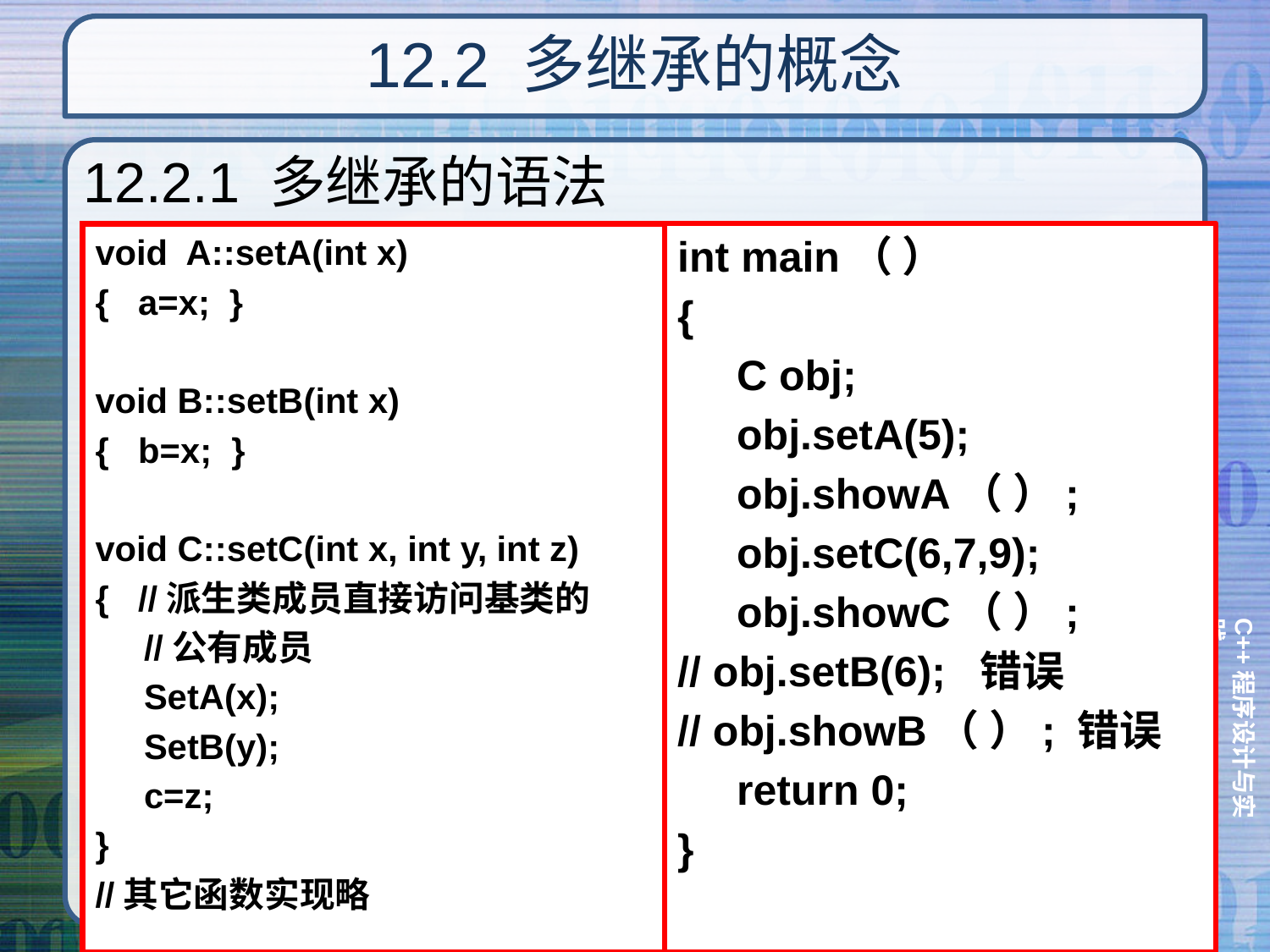

# 12.2 多继承的概念
12.2.1 多继承的语法
int main（ ）
{
     C obj;
     obj.setA(5);
     obj.showA（ ）;
     obj.setC(6,7,9);
     obj.showC（ ）;
// obj.setB(6);  错误
// obj.showB（ ）; 错误
     return 0;
}
void  A::setA(int x)
{   a=x;  }

void B::setB(int x)
{   b=x;  }

void C::setC(int x, int y, int z)
{   //派生类成员直接访问基类的
     //公有成员
     SetA(x);
     SetB(y);
     c=z;
}
//其它函数实现略